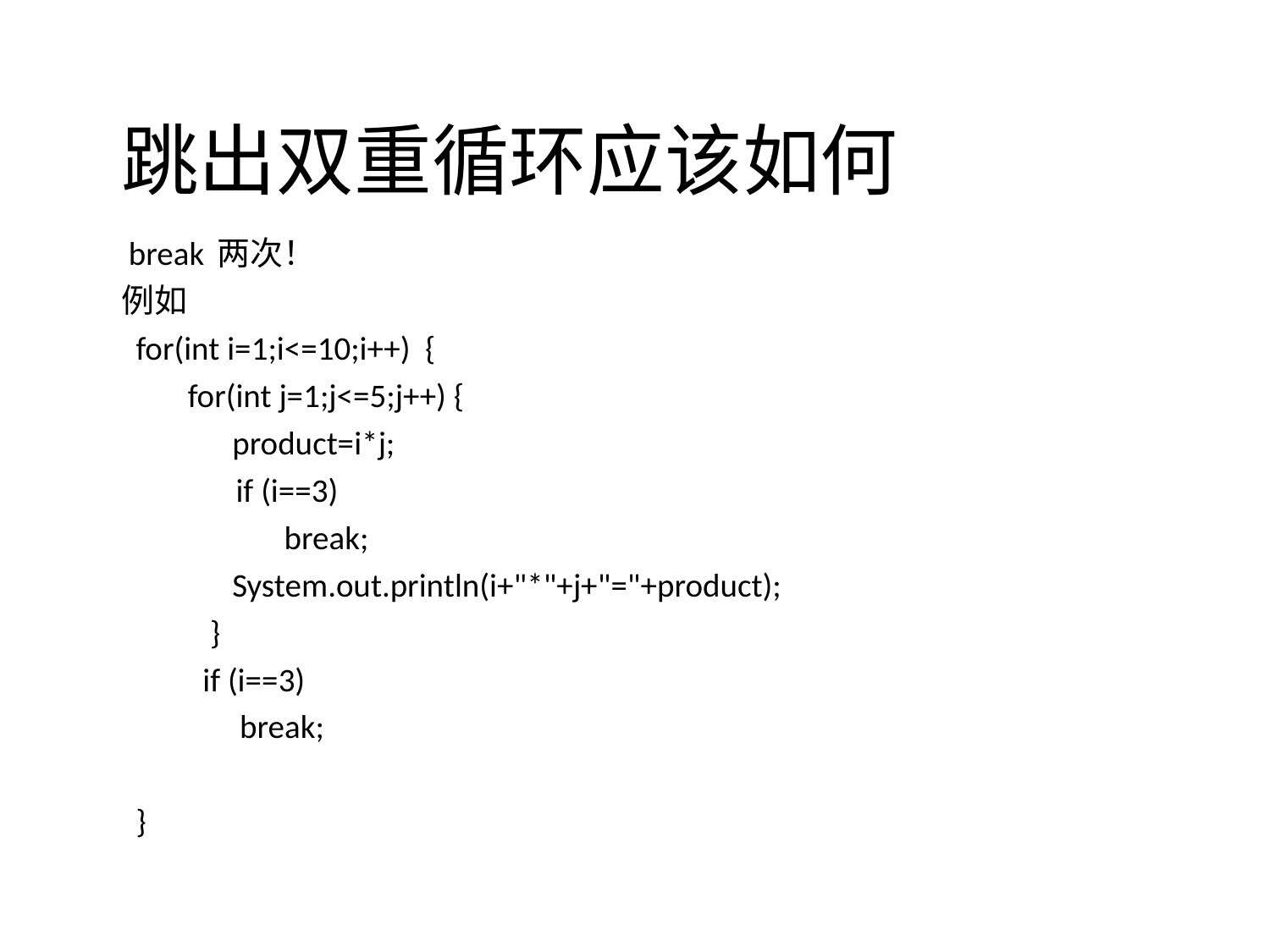

跳出双重循环应该如何
 break 两次！
例如
  for(int i=1;i<=10;i++)  {
         for(int j=1;j<=5;j++) {
               product=i*j;
        	    if (i==3)
                      break;
               System.out.println(i+"*"+j+"="+product);
            }
           if (i==3)
                break;

  }